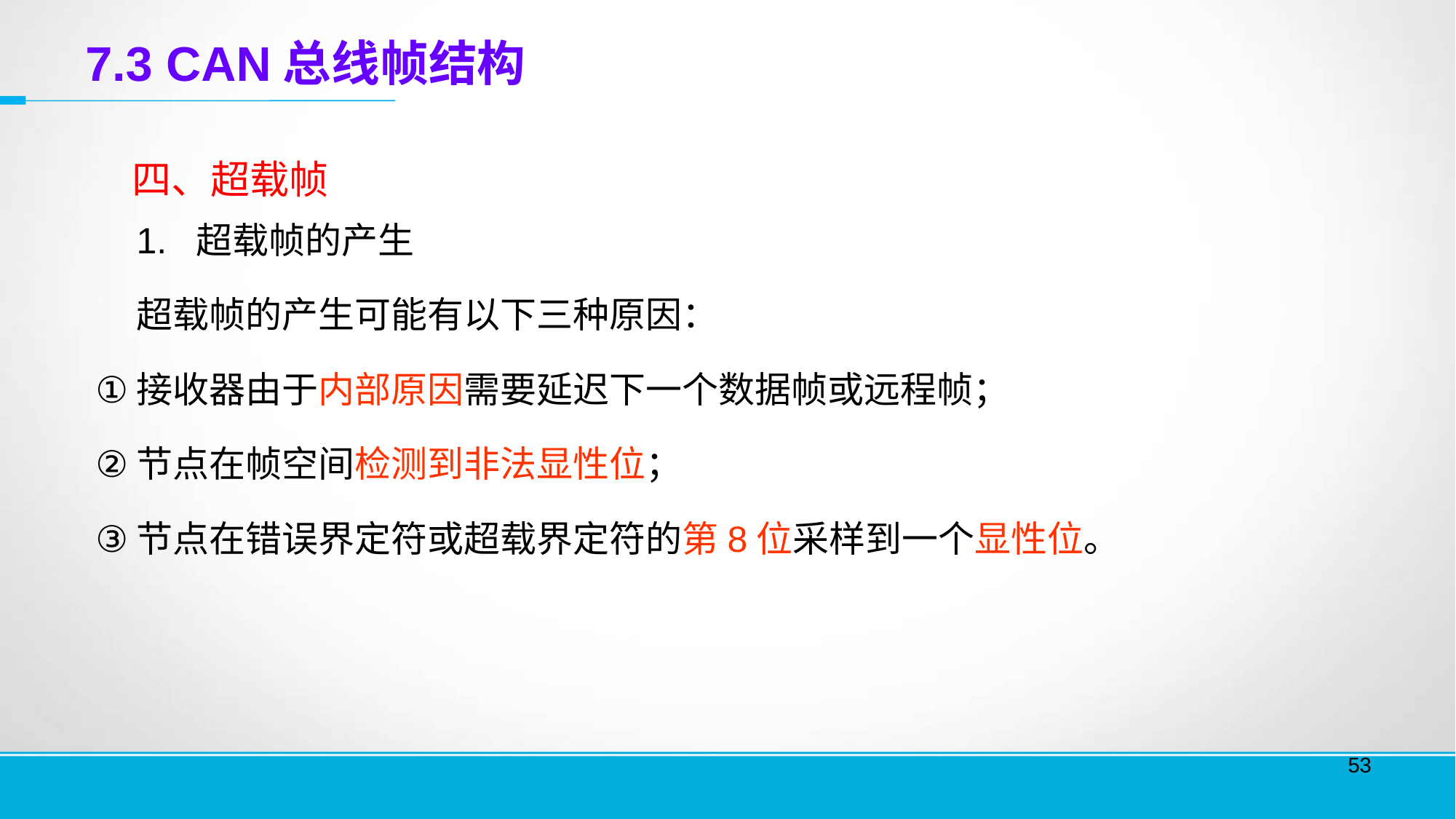

7.3 CAN总线帧结构

	1.  超载帧的产生
	超载帧的产生可能有以下三种原因：
接收器由于内部原因需要延迟下一个数据帧或远程帧；
节点在帧空间检测到非法显性位；
节点在错误界定符或超载界定符的第8位采样到一个显性位。
四、超载帧
53